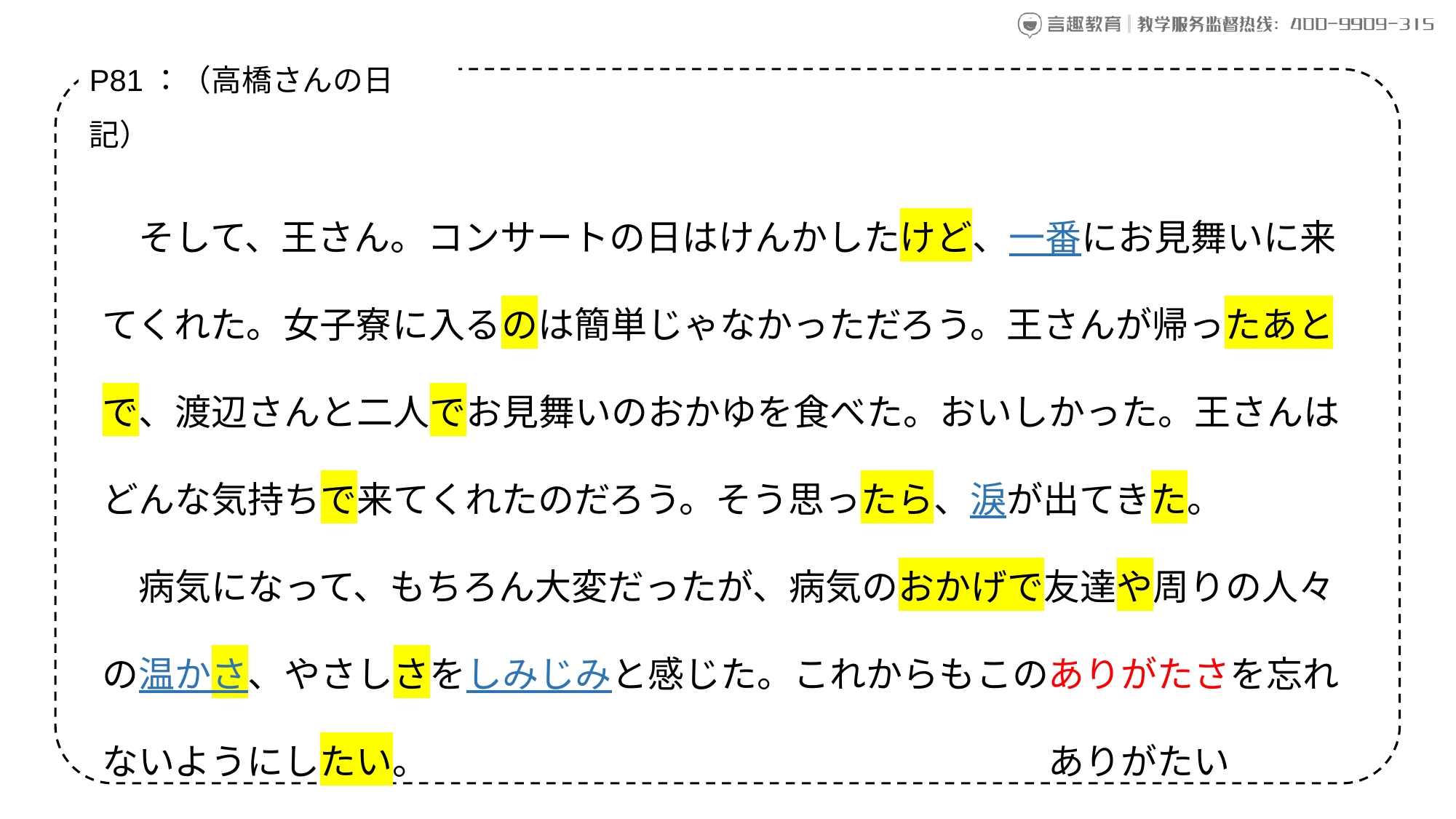

P81：（高橋さんの日記）

　そして、王さん。コンサートの日はけんかしたけど、一番にお見舞いに来てくれた。女子寮に入るのは簡単じゃなかっただろう。王さんが帰ったあとで、渡辺さんと二人でお見舞いのおかゆを食べた。おいしかった。王さんはどんな気持ちで来てくれたのだろう。そう思ったら、淚が出てきた。
　病気になって、もちろん大変だったが、病気のおかげで友達や周りの人々の温かさ、やさしさをしみじみと感じた。これからもこのありがたさを忘れないようにしたい。　　　　　　　　　　　　　　　　　ありがたい